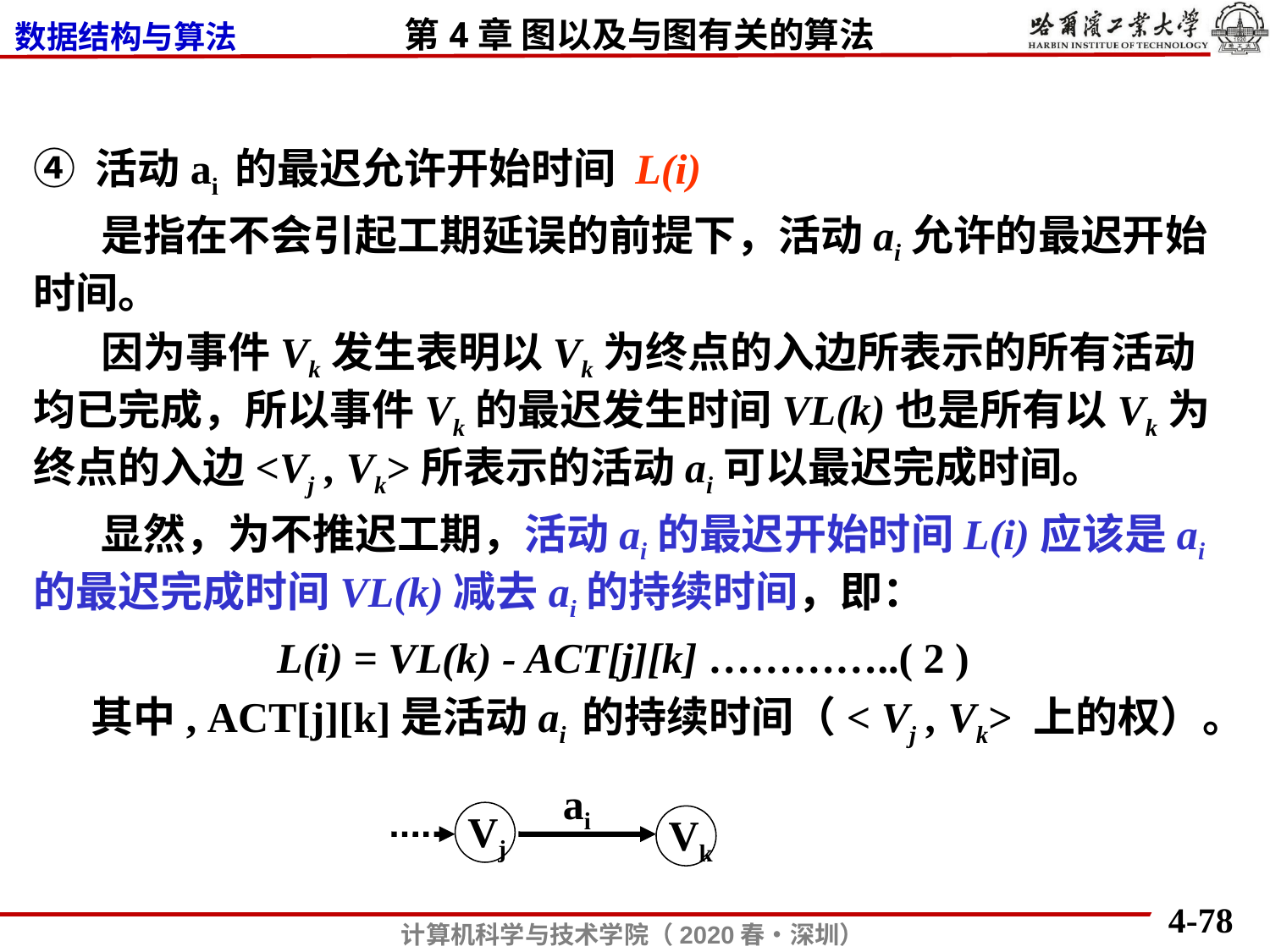

④ 活动ai 的最迟允许开始时间 L(i)
      是指在不会引起工期延误的前提下，活动ai允许的最迟开始时间。
      因为事件Vk发生表明以Vk为终点的入边所表示的所有活动均已完成，所以事件Vk的最迟发生时间VL(k)也是所有以Vk为终点的入边<Vj , Vk>所表示的活动ai可以最迟完成时间。
      显然，为不推迟工期，活动ai的最迟开始时间L(i)应该是ai的最迟完成时间VL(k)减去ai的持续时间，即：
                       L(i) = VL(k) - ACT[j][k] …………..( 2 )
     其中, ACT[j][k]是活动ai 的持续时间（< Vj , Vk> 上的权）。
ai
Vj

Vk